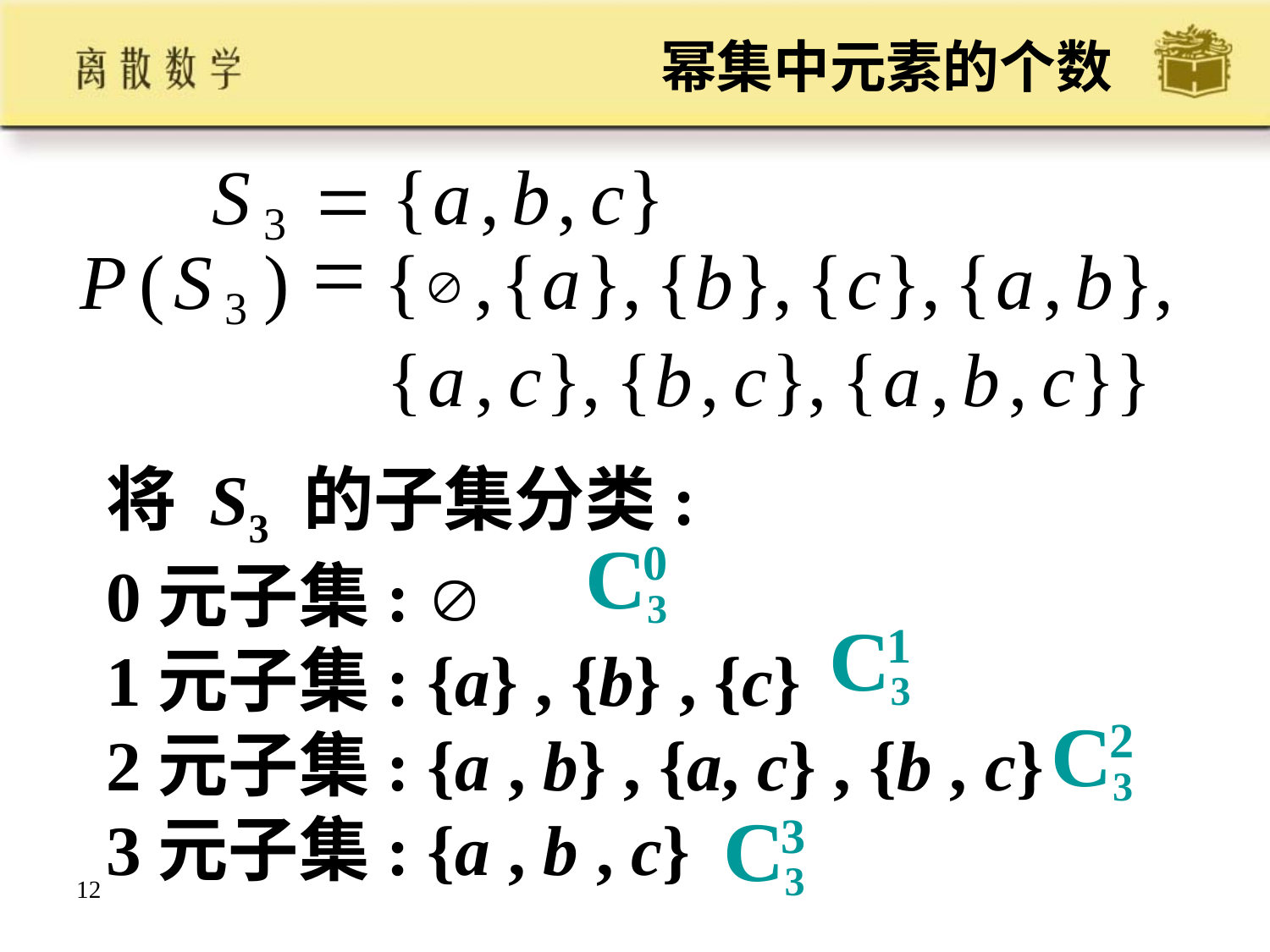

# 幂集中元素的个数
S
{
a
,
b
,
c
}
=
3
=
P
(
S
)
{
,
{
a
},
{
b
},
{
c
},
{
a
,
b
},
∅
3
{
a
,
c
},
{
b
,
c
},
{
a
,
b
,
c
}}
将 S3 的子集分类:
0元子集: ∅
1元子集: {a} , {b} , {c}
2元子集: {a , b} , {a, c} , {b , c}
3元子集: {a , b , c}
C3
0
C3
1
C3
2
C3
3
12